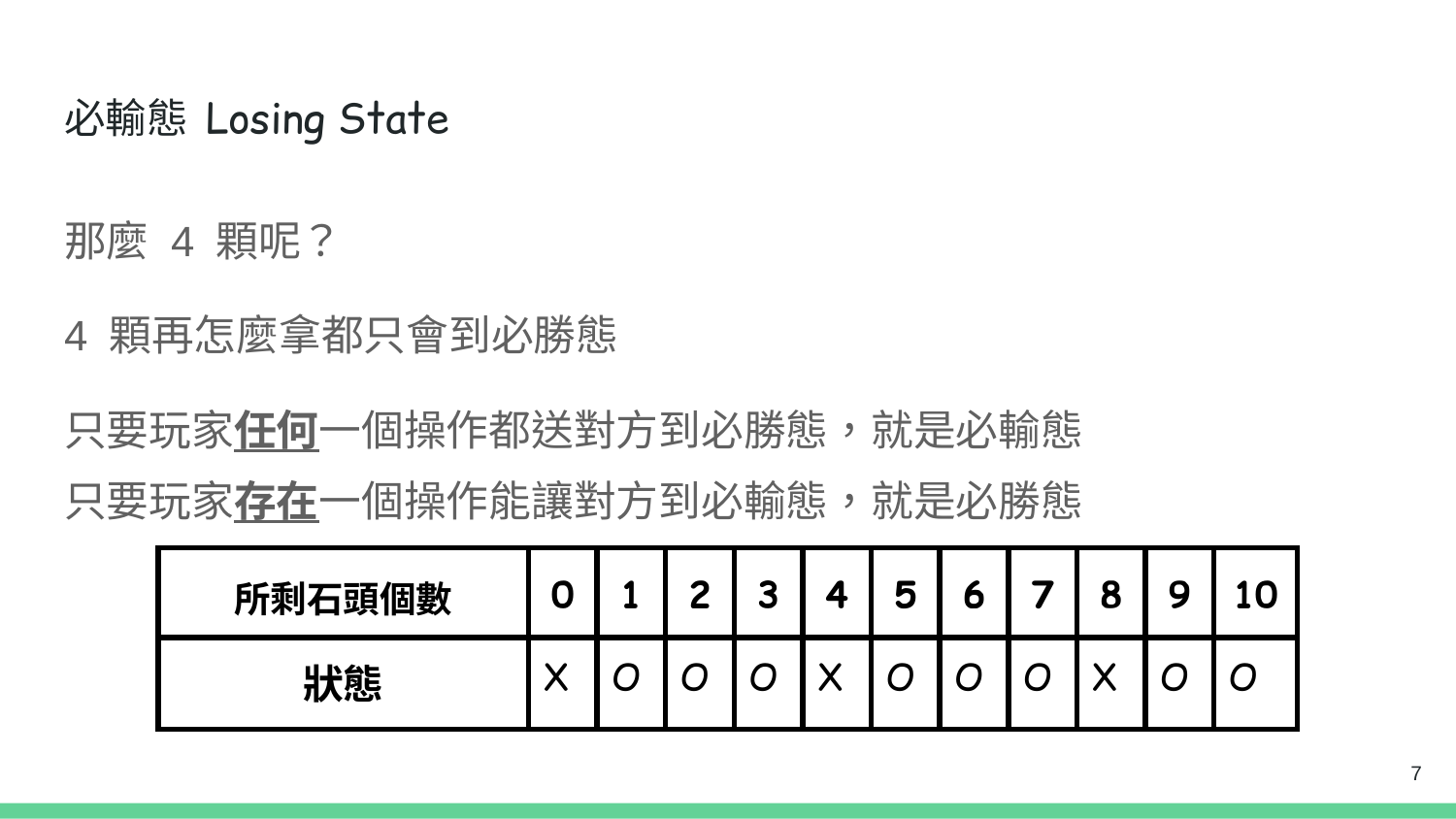

# 必輸態 Losing State
那麼 4 顆呢？
4 顆再怎麼拿都只會到必勝態
只要玩家任何一個操作都送對方到必勝態，就是必輸態
只要玩家存在一個操作能讓對方到必輸態，就是必勝態

| 所剩石頭個數 | 0 | 1 | 2 | 3 | 4 | 5 | 6 | 7 | 8 | 9 | 10 |
| --- | --- | --- | --- | --- | --- | --- | --- | --- | --- | --- | --- |
| 狀態 | X | O | O | O | X | O | O | O | X | O | O |
7